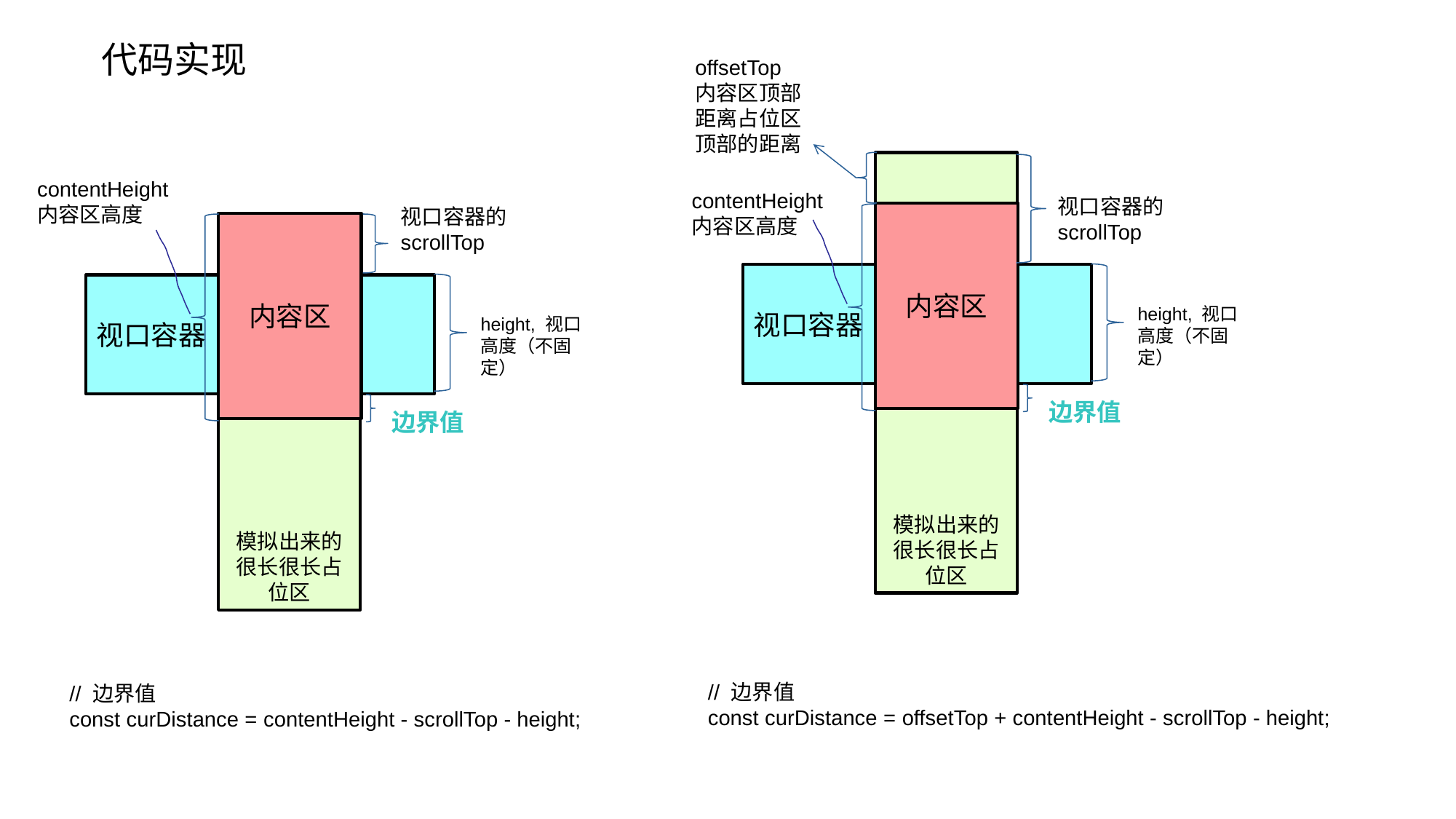

代码实现
offsetTop
内容区顶部距离占位区顶部的距离

模拟出来的很长很长占位区

contentHeight内容区高度
contentHeight内容区高度
视口容器的scrollTop
视口容器的scrollTop
内容区

内容区

模拟出来的很长很长占位区

视口容器

视口容器
height, 视口高度（不固定）
height, 视口高度（不固定）

边界值

边界值
// 边界值
const curDistance = offsetTop + contentHeight - scrollTop - height;
// 边界值
const curDistance = contentHeight - scrollTop - height;